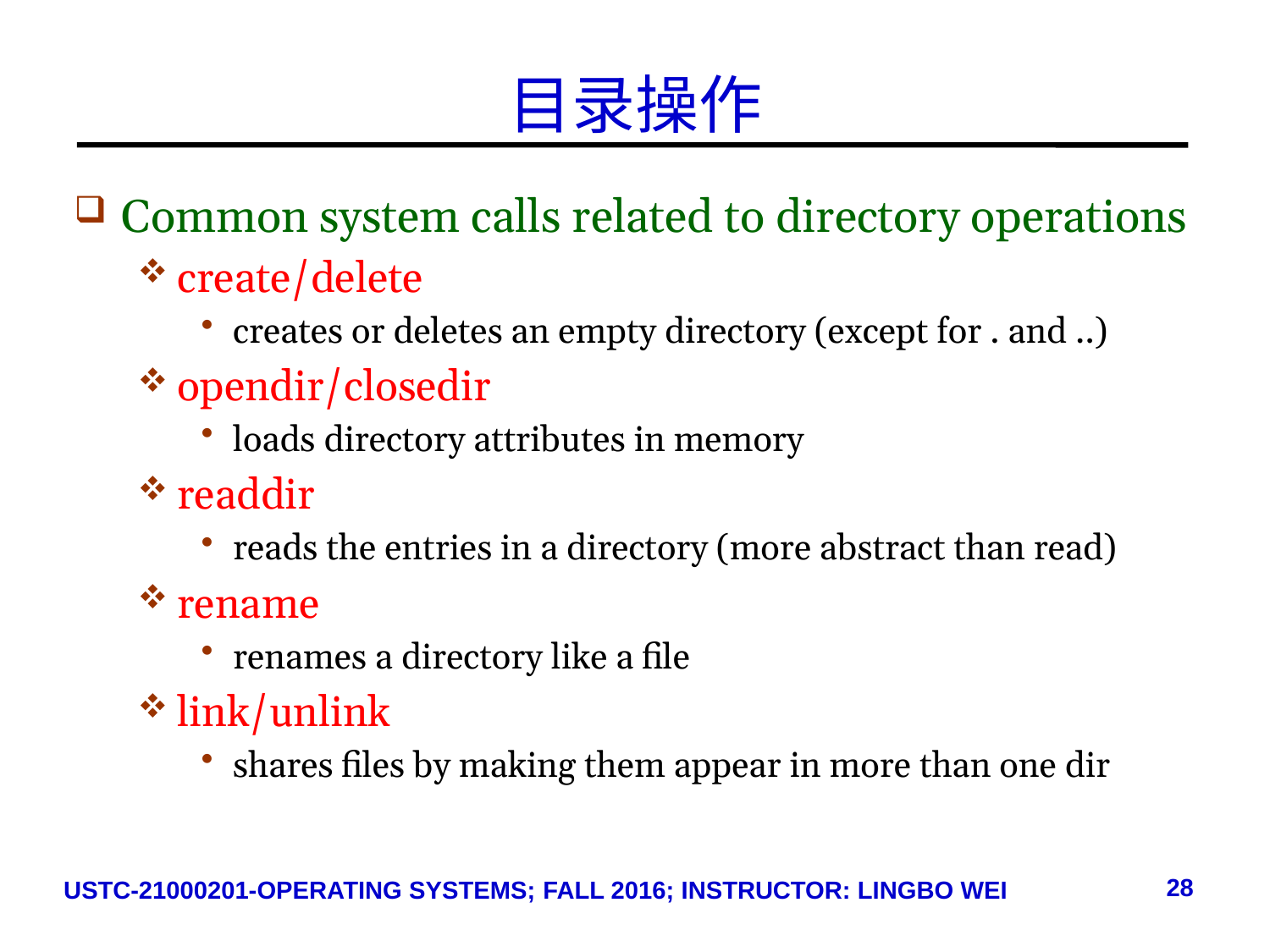

# 目录操作
Common system calls related to directory operations
create/delete
creates or deletes an empty directory (except for . and ..)
opendir/closedir
loads directory attributes in memory
readdir
reads the entries in a directory (more abstract than read)
rename
renames a directory like a file
link/unlink
shares files by making them appear in more than one dir
28
USTC-21000201-OPERATING SYSTEMS; FALL 2016; INSTRUCTOR: LINGBO WEI